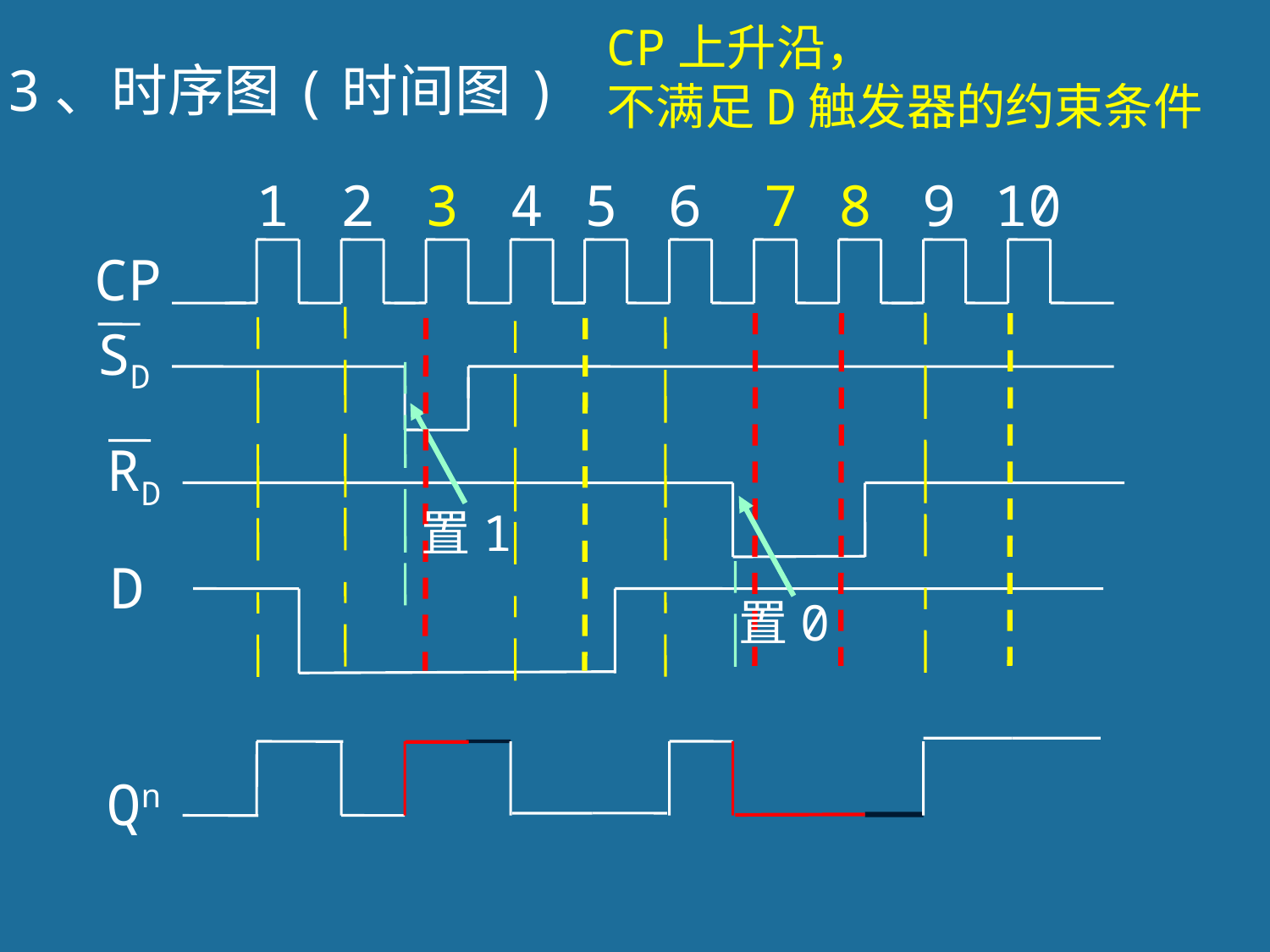

CP上升沿，
不满足D触发器的约束条件
3、时序图(时间图)
1
2
3
4
5
6
7
8
9
10
CP

SD

RD

置1

D

置0

Qn

135